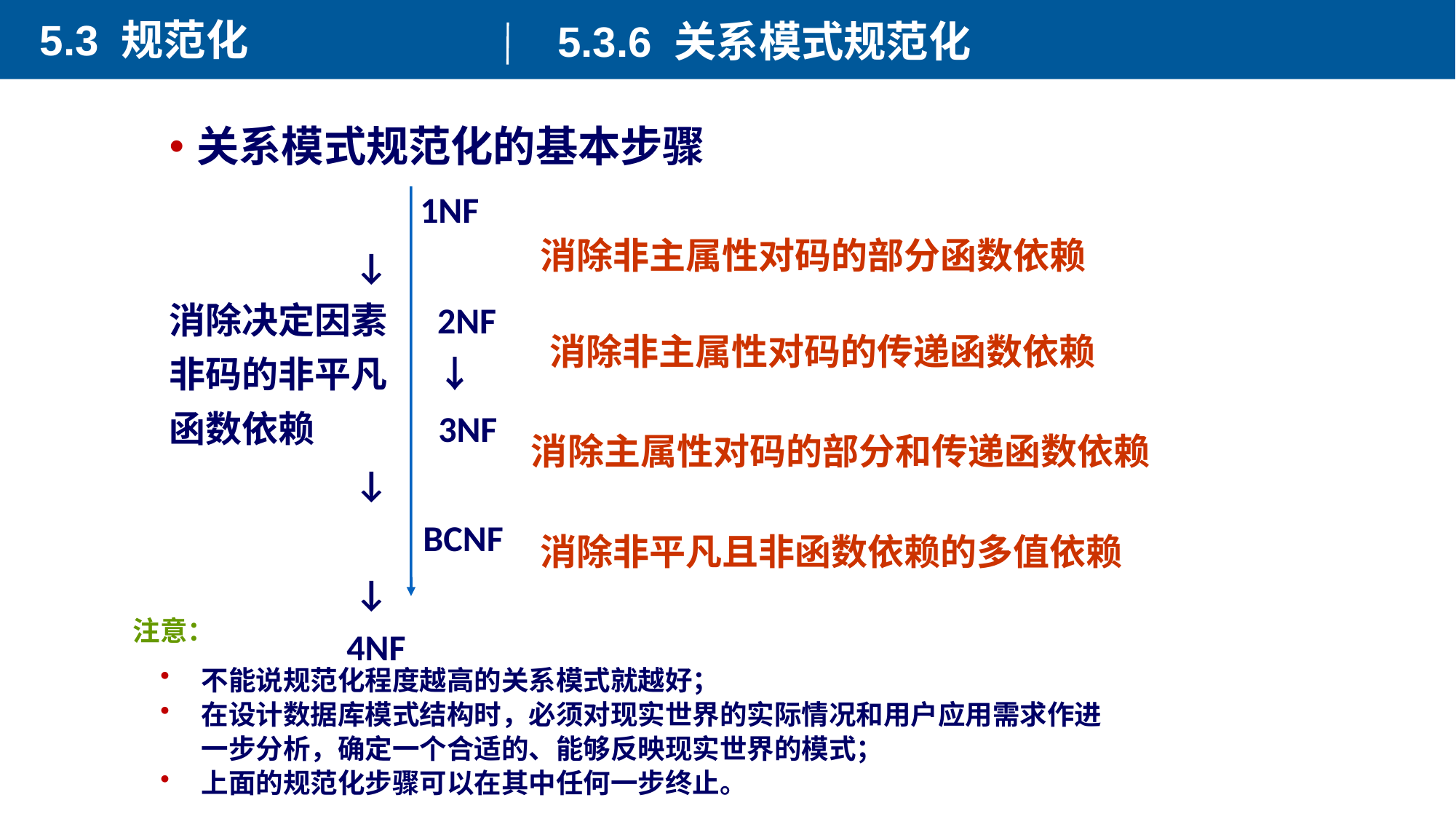

5.3 规范化
5.3.6 关系模式规范化
关系模式规范化的基本步骤
                          1NF
                	      ↓
消除决定因素     2NF
非码的非平凡      ↓
函数依赖              3NF
                	      ↓
                               BCNF
                	      ↓
               	     4NF

消除非主属性对码的部分函数依赖
消除非主属性对码的传递函数依赖
消除主属性对码的部分和传递函数依赖
消除非平凡且非函数依赖的多值依赖
注意：
不能说规范化程度越高的关系模式就越好；
在设计数据库模式结构时，必须对现实世界的实际情况和用户应用需求作进一步分析，确定一个合适的、能够反映现实世界的模式；
上面的规范化步骤可以在其中任何一步终止。